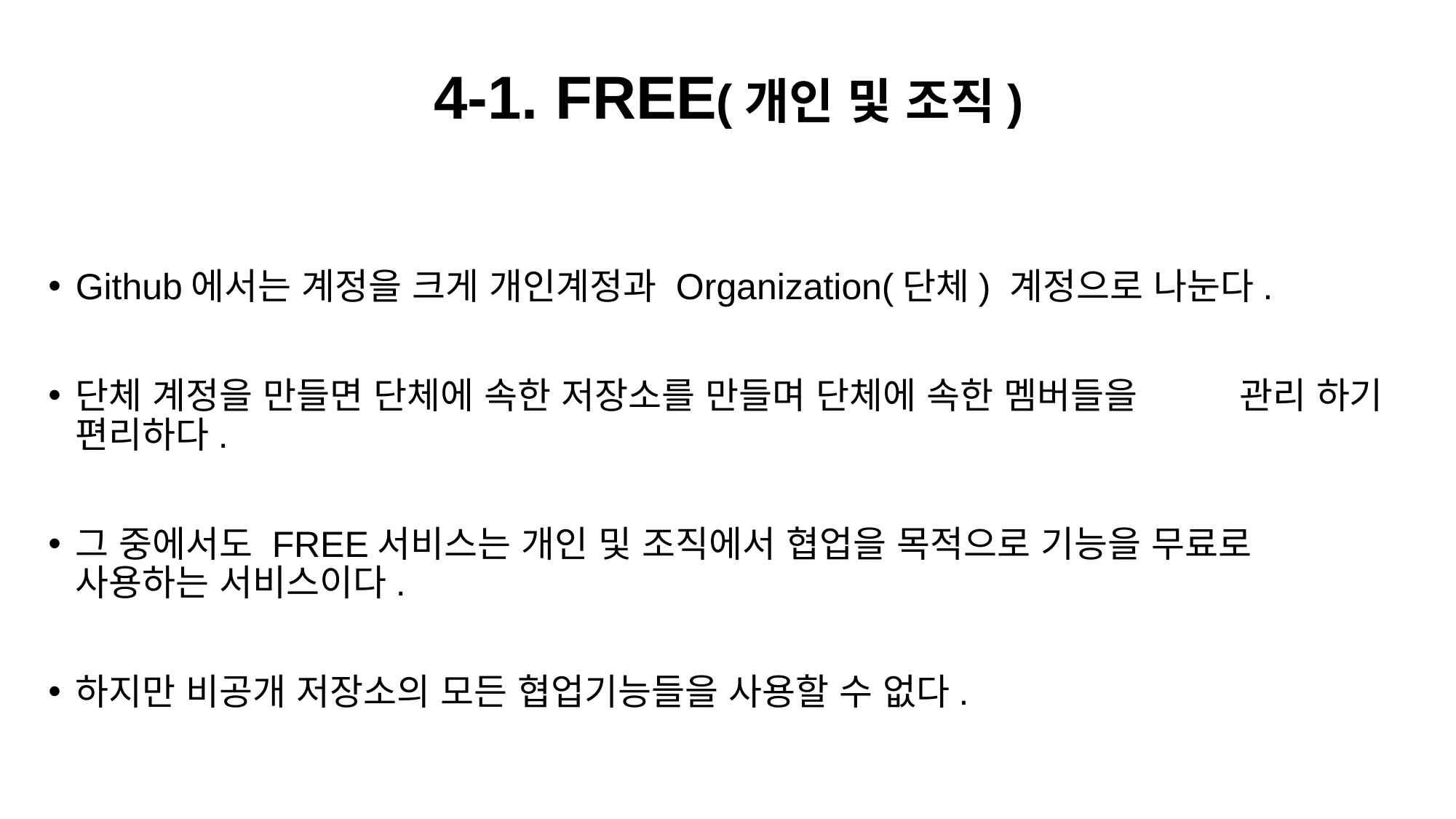

4-1. FREE(개인 및 조직)
Github에서는 계정을 크게 개인계정과 Organization(단체) 계정으로 나눈다.

단체 계정을 만들면 단체에 속한 저장소를 만들며 단체에 속한 멤버들을          관리 하기 편리하다.

그 중에서도 FREE서비스는 개인 및 조직에서 협업을 목적으로 기능을 무료로    사용하는 서비스이다.

하지만 비공개 저장소의 모든 협업기능들을 사용할 수 없다.